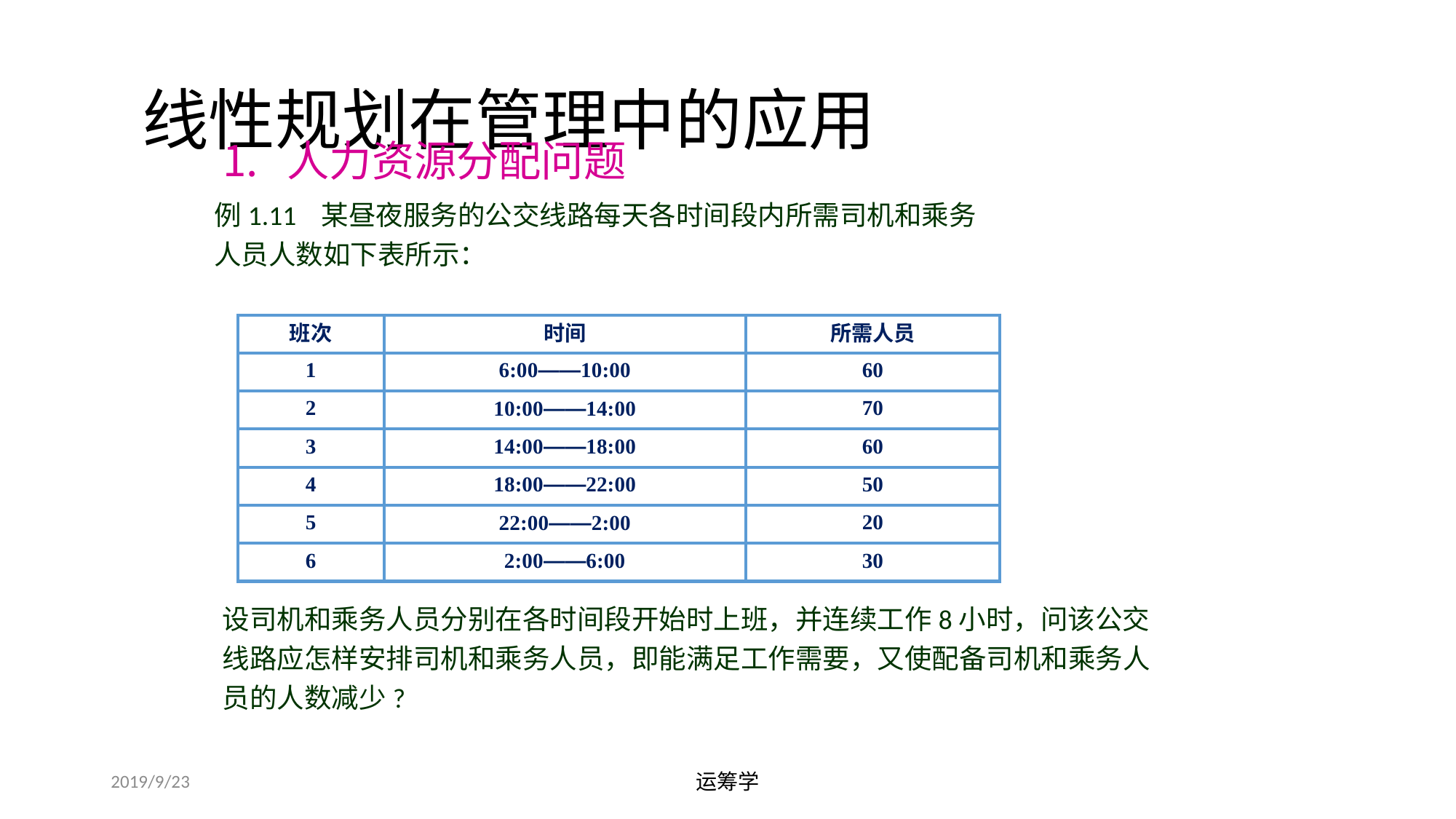

# 线性规划在管理中的应用
  人力资源分配问题
例1.11   某昼夜服务的公交线路每天各时间段内所需司机和乘务人员人数如下表所示：
| 班次 | 时间 | 所需人员 |
| --- | --- | --- |
| 1 | 6:00——10:00 | 60 |
| 2 | 10:00——14:00 | 70 |
| 3 | 14:00——18:00 | 60 |
| 4 | 18:00——22:00 | 50 |
| 5 | 22:00——2:00 | 20 |
| 6 | 2:00——6:00 | 30 |
设司机和乘务人员分别在各时间段开始时上班，并连续工作8小时，问该公交线路应怎样安排司机和乘务人员，即能满足工作需要，又使配备司机和乘务人员的人数减少?
2019/9/23
运筹学